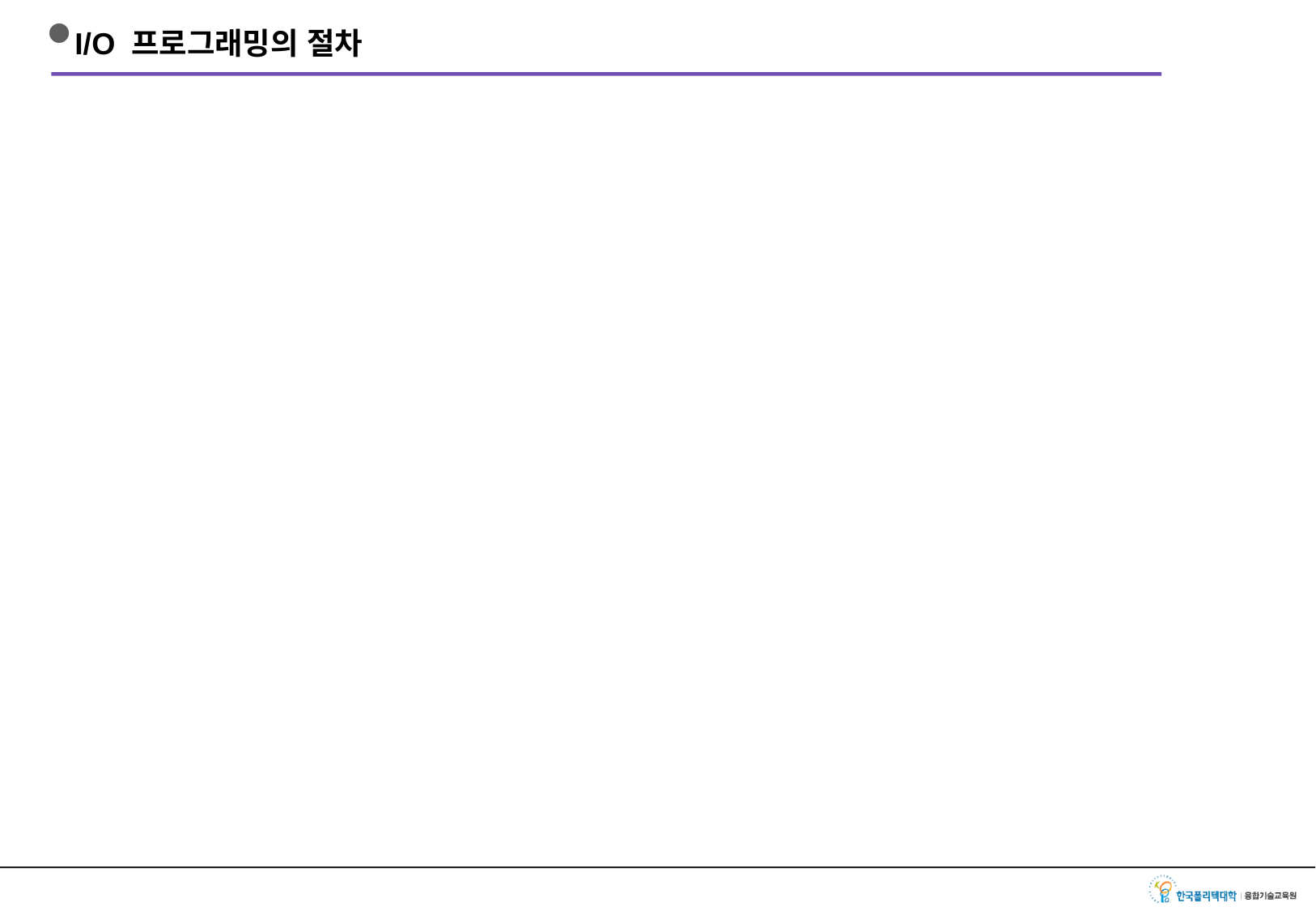

# I/O 프로그래밍의 절차
원하는 대상을 정한다.
대상에 적절한 InputStream계열의 파이프나 OutputStream계열의 파이프를 연결한다.
대상에서 읽거나 쓰기 작업을 한다.
모든 작업 후에는 반드시 close( )해서 파이프 연결을 종료한다.